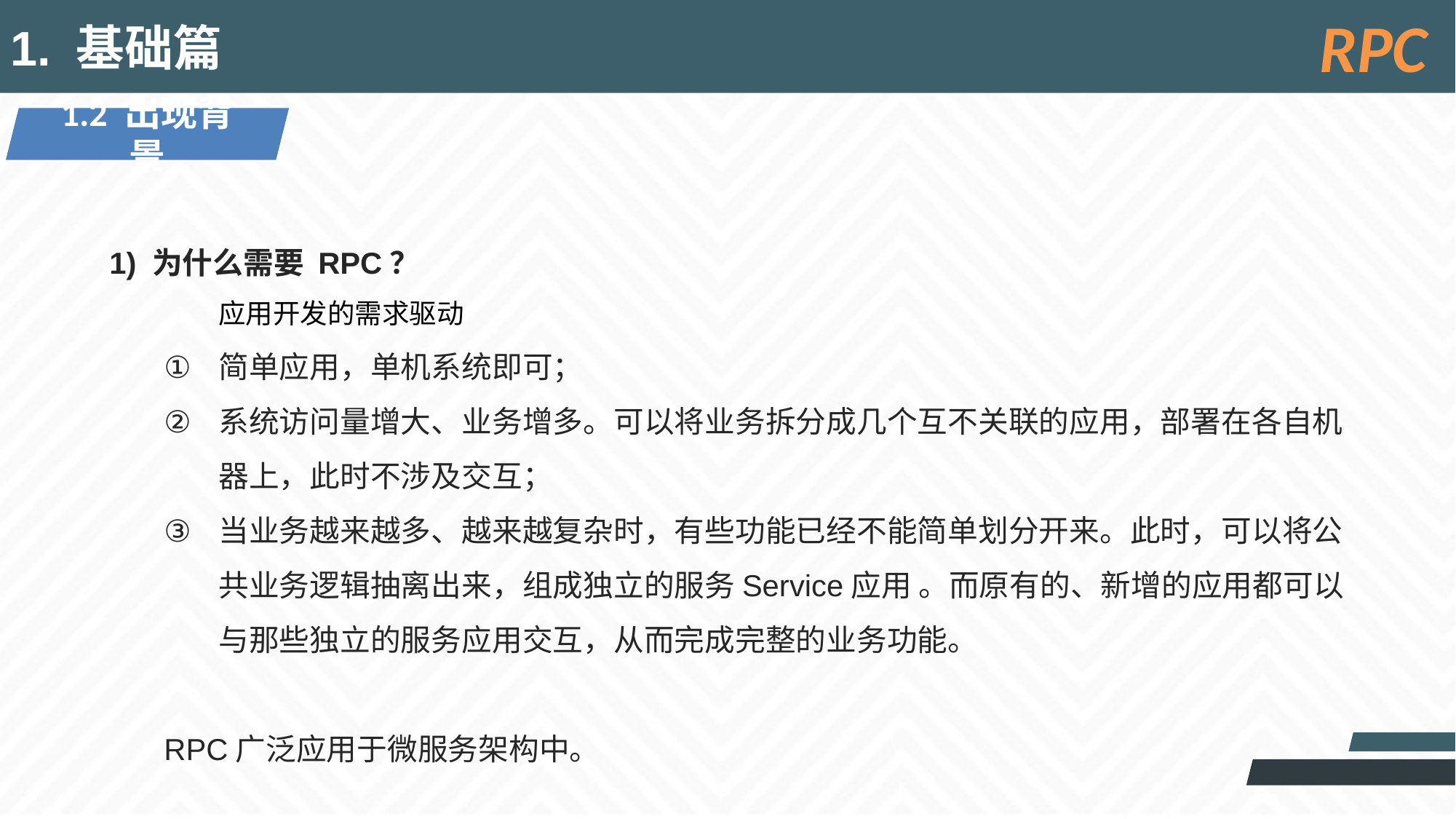

1. 基础篇
RPC
1.2 出现背景
1) 为什么需要 RPC？
	应用开发的需求驱动
简单应用，单机系统即可；
系统访问量增大、业务增多。可以将业务拆分成几个互不关联的应用，部署在各自机器上，此时不涉及交互；
当业务越来越多、越来越复杂时，有些功能已经不能简单划分开来。此时，可以将公共业务逻辑抽离出来，组成独立的服务Service应用 。而原有的、新增的应用都可以与那些独立的服务应用交互，从而完成完整的业务功能。

RPC广泛应用于微服务架构中。